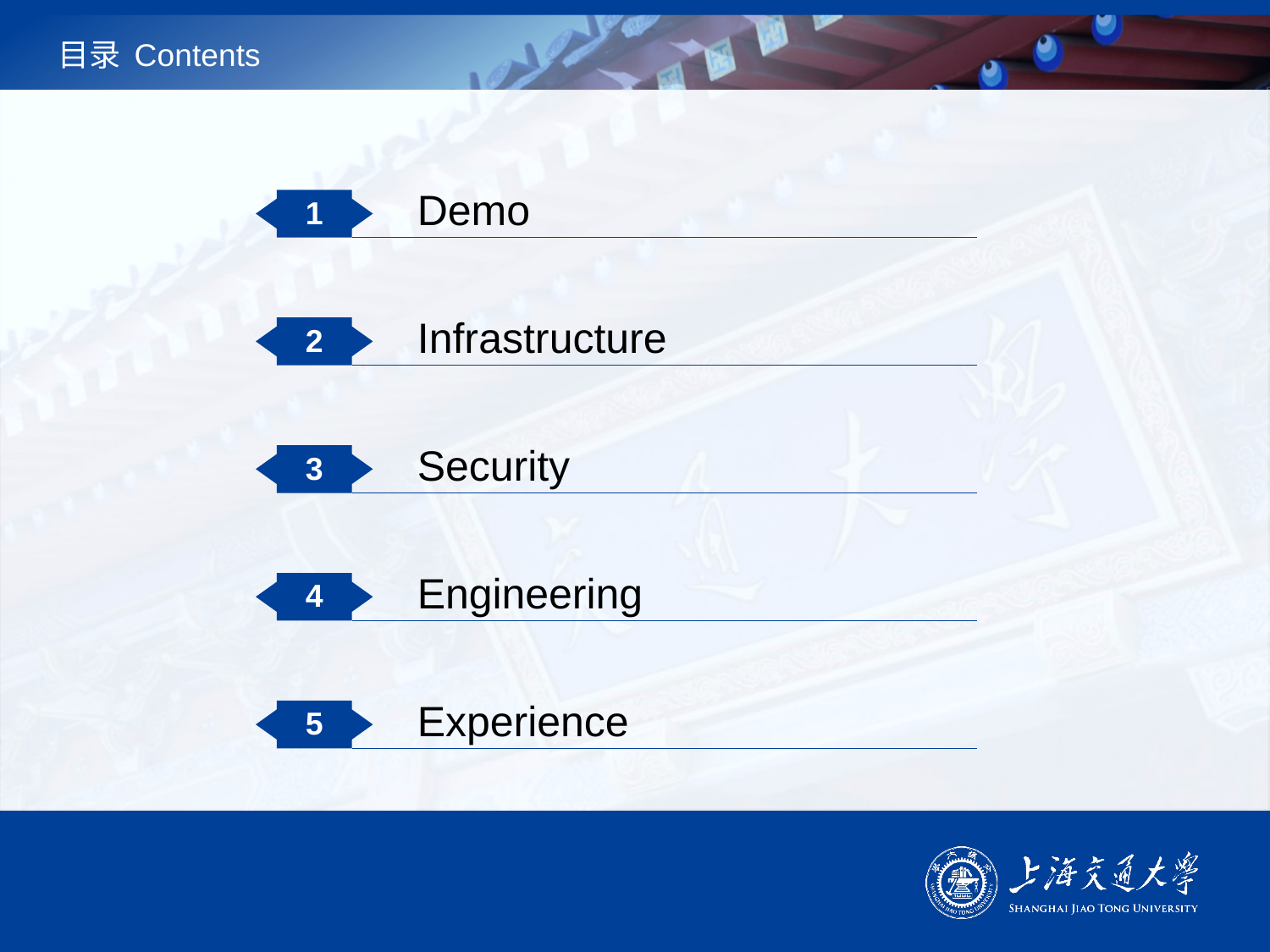

# 目录 Contents
Demo
1

Infrastructure
2

Security
3

Engineering
4

Experience
5